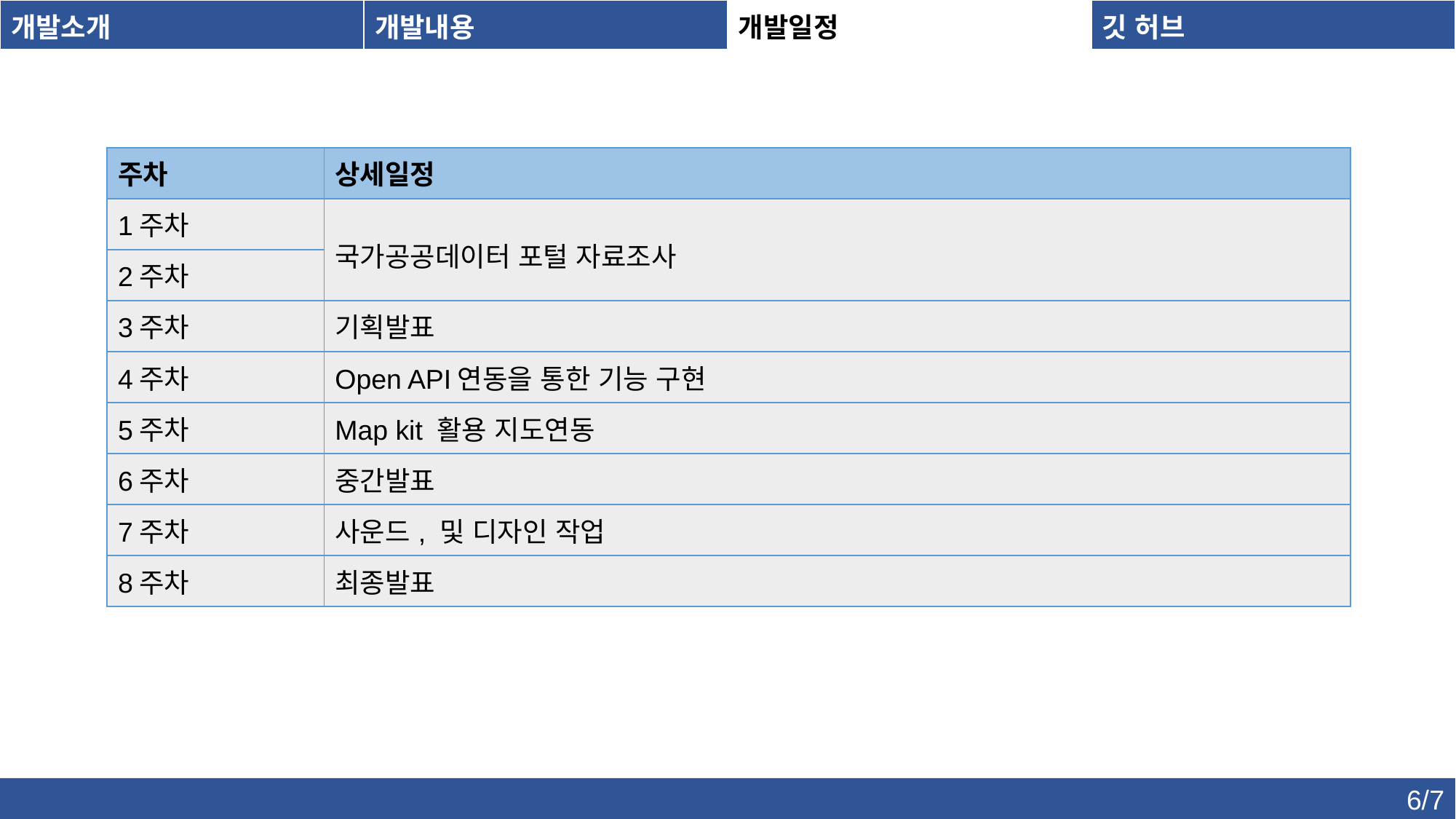

| 개발소개 | 개발내용 | 개발일정 | 깃 허브 |
| --- | --- | --- | --- |
| 주차 | 상세일정 |
| --- | --- |
| 1주차 | 국가공공데이터 포털 자료조사 |
| 2주차 |  |
| 3주차 | 기획발표 |
| 4주차 | Open API연동을 통한 기능 구현 |
| 5주차 | Map kit 활용 지도연동 |
| 6주차 | 중간발표 |
| 7주차 | 사운드, 및 디자인 작업 |
| 8주차 | 최종발표 |
6/7